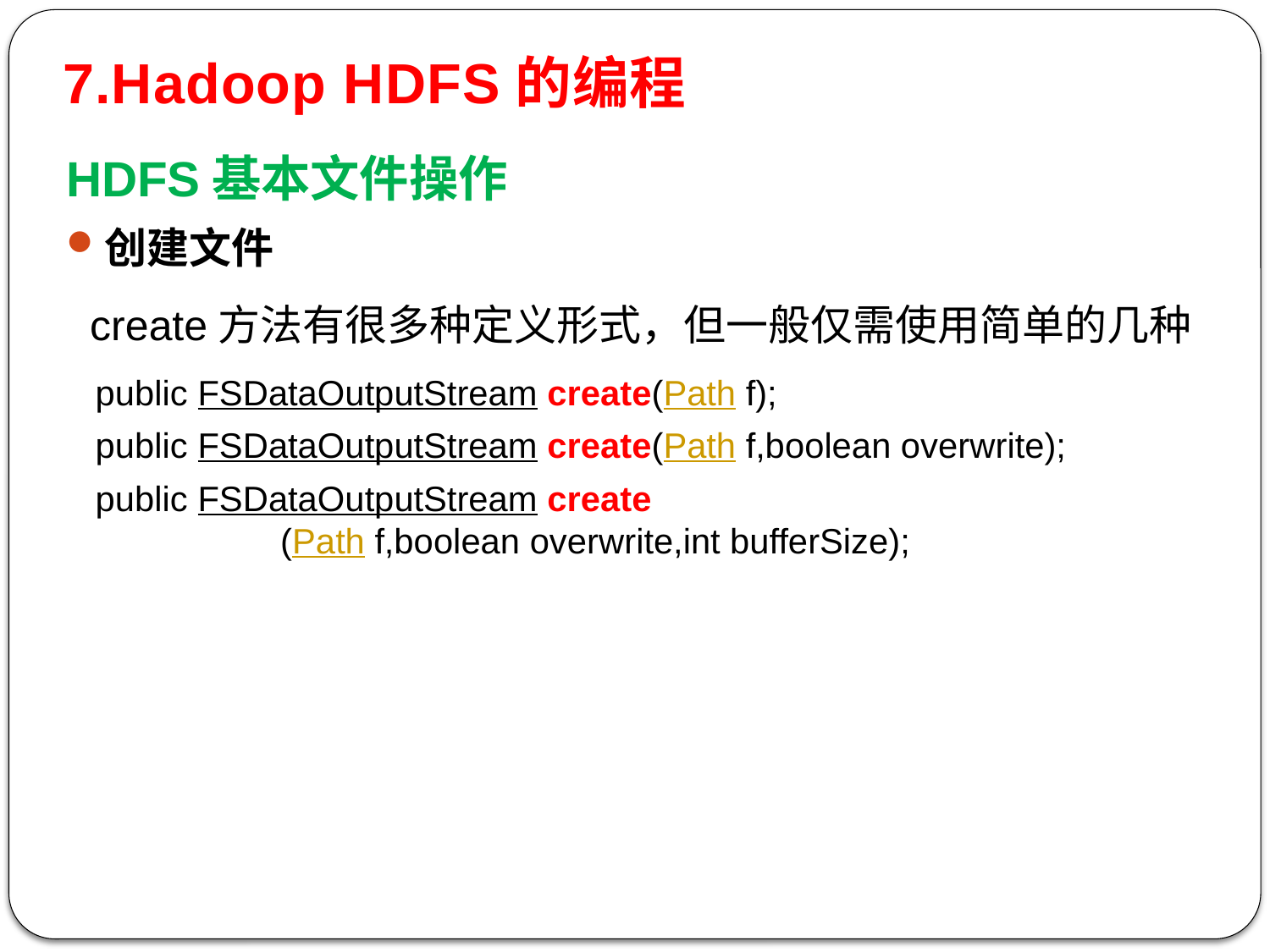

7.Hadoop HDFS的编程
HDFS基本文件操作
创建文件
  create方法有很多种定义形式，但一般仅需使用简单的几种
   public FSDataOutputStream create(Path f);
   public FSDataOutputStream create(Path f,boolean overwrite);
   public FSDataOutputStream create
                      (Path f,boolean overwrite,int bufferSize);